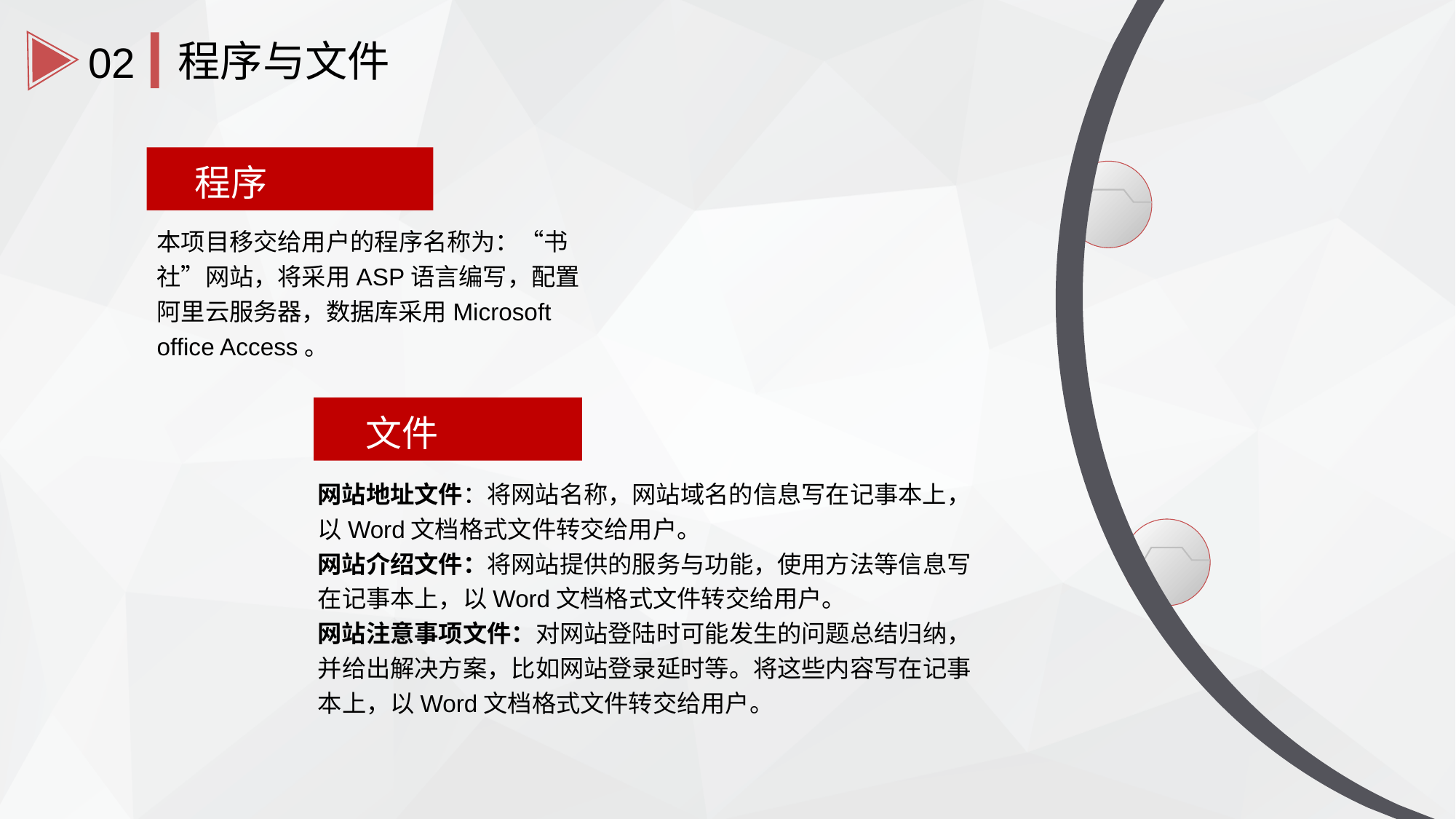

程序与文件
02

程序
本项目移交给用户的程序名称为：“书社”网站，将采用ASP语言编写，配置阿里云服务器，数据库采用Microsoft office Access。

文件
网站地址文件：将网站名称，网站域名的信息写在记事本上，以Word文档格式文件转交给用户。
网站介绍文件：将网站提供的服务与功能，使用方法等信息写在记事本上，以Word文档格式文件转交给用户。
网站注意事项文件：对网站登陆时可能发生的问题总结归纳，并给出解决方案，比如网站登录延时等。将这些内容写在记事本上，以Word文档格式文件转交给用户。